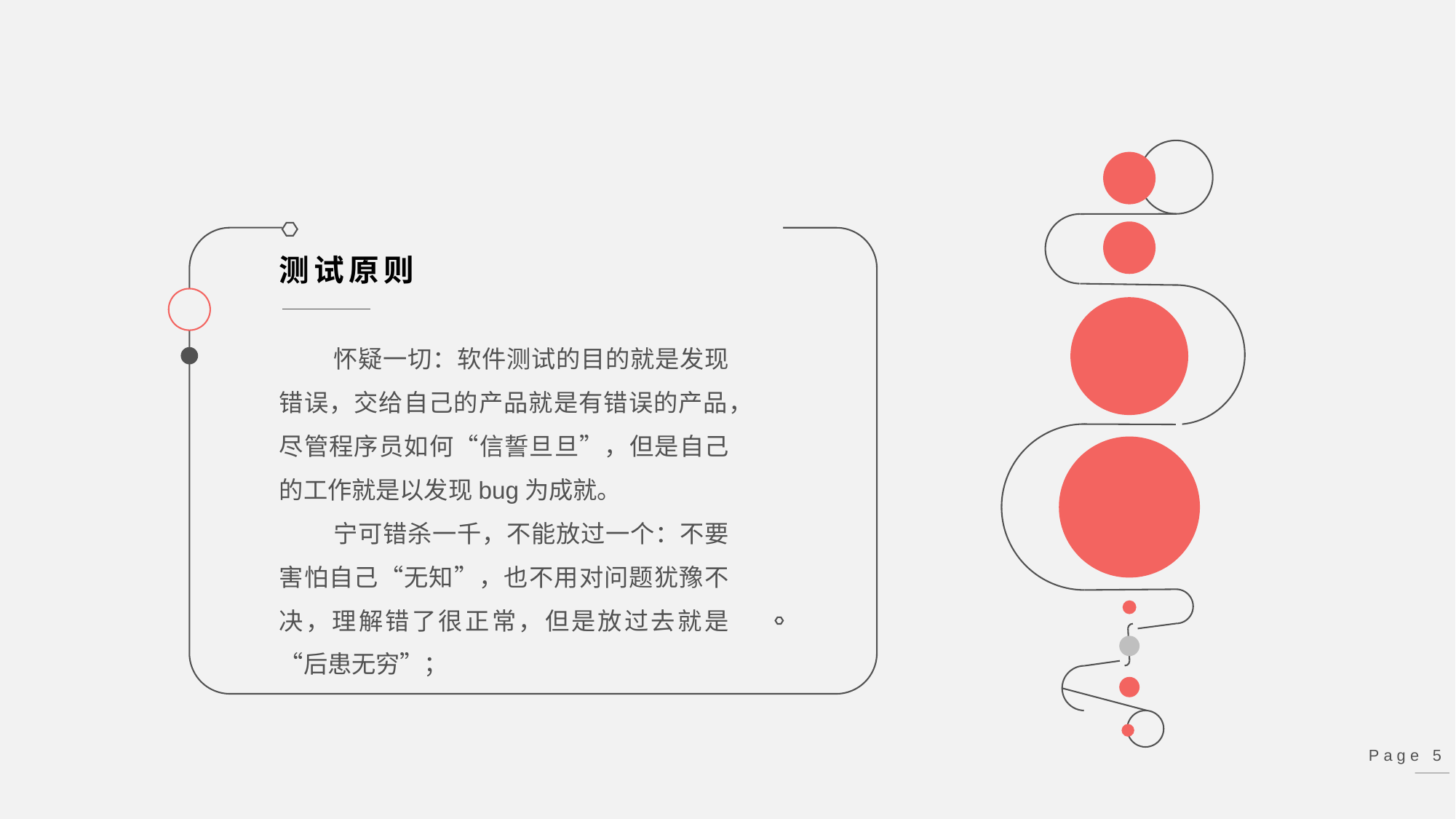

测试原则

怀疑一切：软件测试的目的就是发现错误，交给自己的产品就是有错误的产品，尽管程序员如何“信誓旦旦”，但是自己的工作就是以发现bug为成就。
宁可错杀一千，不能放过一个：不要害怕自己“无知”，也不用对问题犹豫不决，理解错了很正常，但是放过去就是“后患无穷”；

Page 5